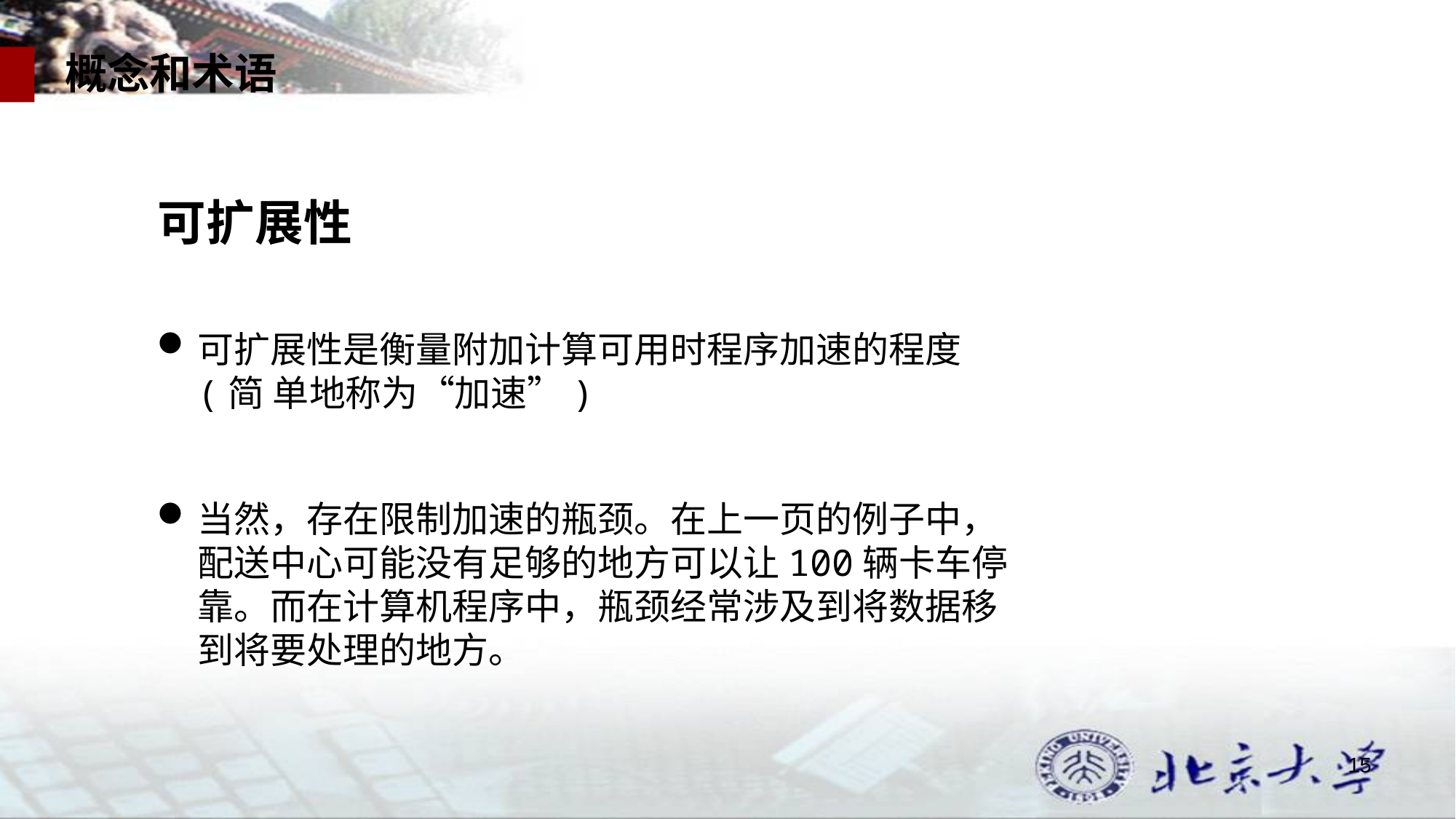

概念和术语

可扩展性
可扩展性是衡量附加计算可用时程序加速的程度 (简 单地称为“加速”)
当然，存在限制加速的瓶颈。在上一页的例子中，配送中心可能没有足够的地方可以让100辆卡车停靠。而在计算机程序中，瓶颈经常涉及到将数据移到将要处理的地方。
15